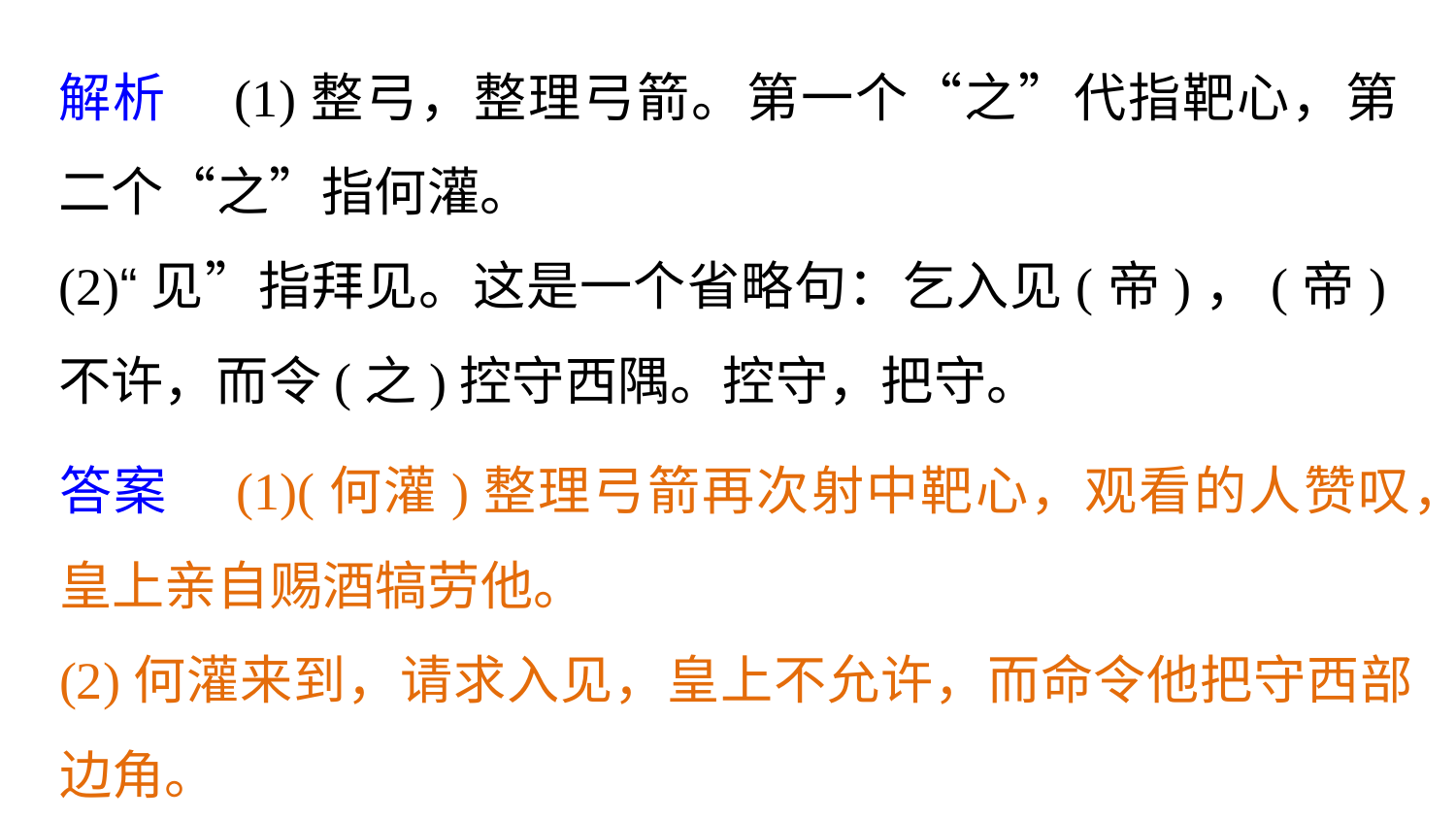

解析　(1)整弓，整理弓箭。第一个“之”代指靶心，第二个“之”指何灌。
(2)“见”指拜见。这是一个省略句：乞入见(帝)，(帝)不许，而令(之)控守西隅。控守，把守。
答案　(1)(何灌)整理弓箭再次射中靶心，观看的人赞叹，皇上亲自赐酒犒劳他。
(2)何灌来到，请求入见，皇上不允许，而命令他把守西部边角。